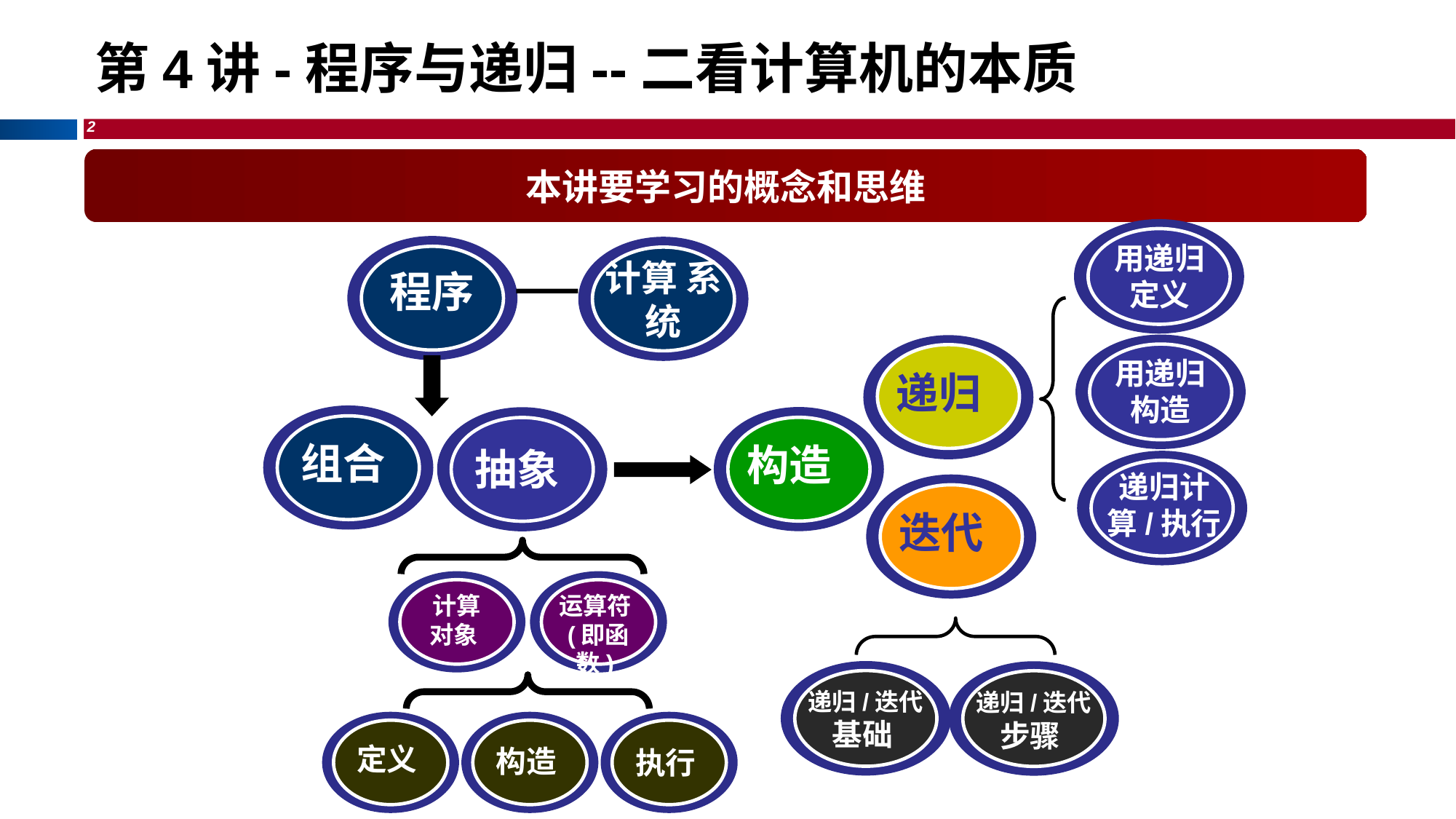

第4讲-程序与递归--二看计算机的本质
本讲要学习的概念和思维

用递归定义

程序

计算 系统

用递归构造

递归

组合

构造

抽象

递归计算/执行

迭代

计算
对象

运算符(即函数)

递归/迭代
基础

递归/迭代
步骤

定义

构造

执行